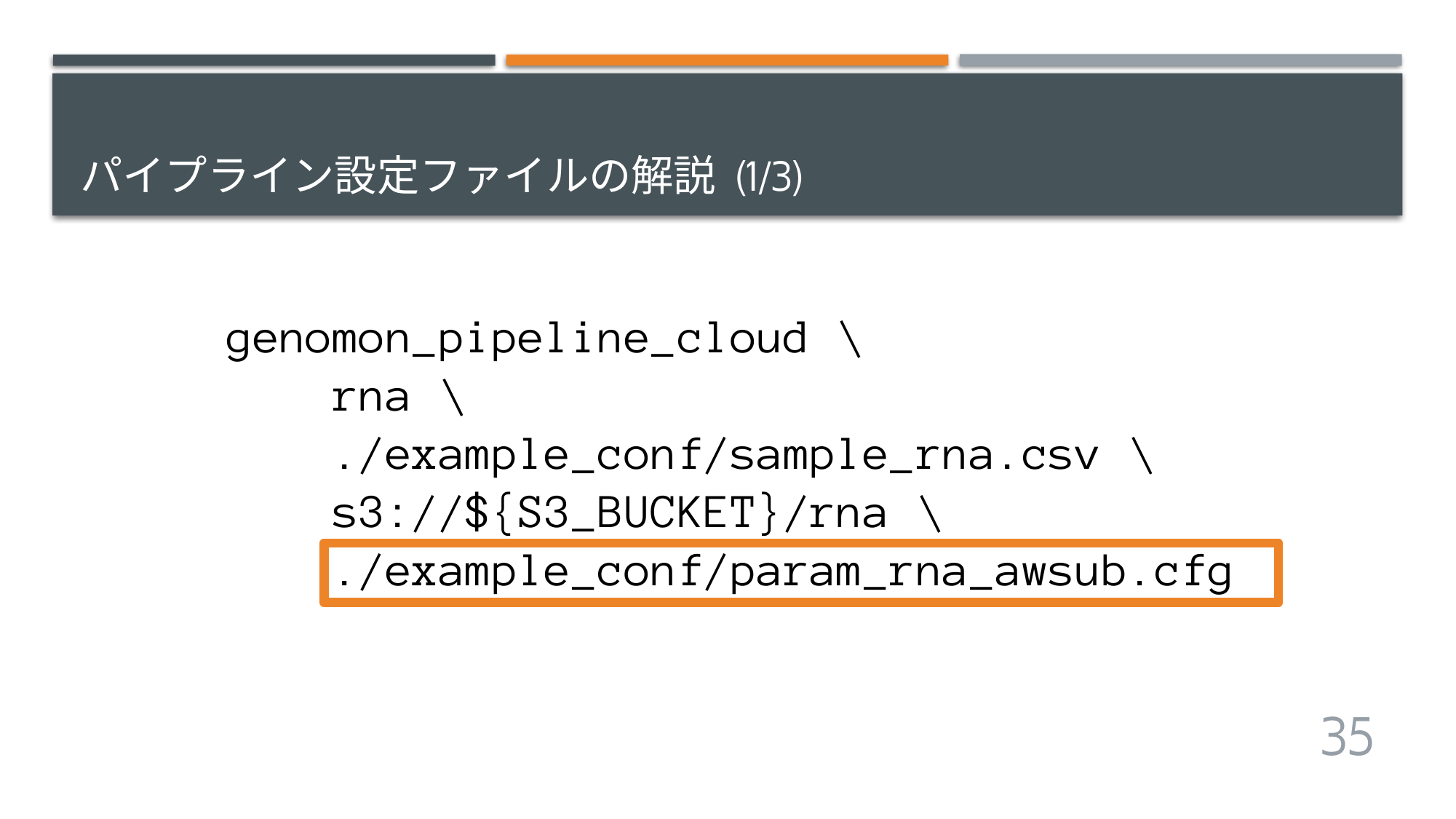

# パイプライン設定ファイルの解説 (1/3)
genomon_pipeline_cloud \
    rna \
    ./example_conf/sample_rna.csv \
    s3://${S3_BUCKET}/rna \
    ./example_conf/param_rna_awsub.cfg

35